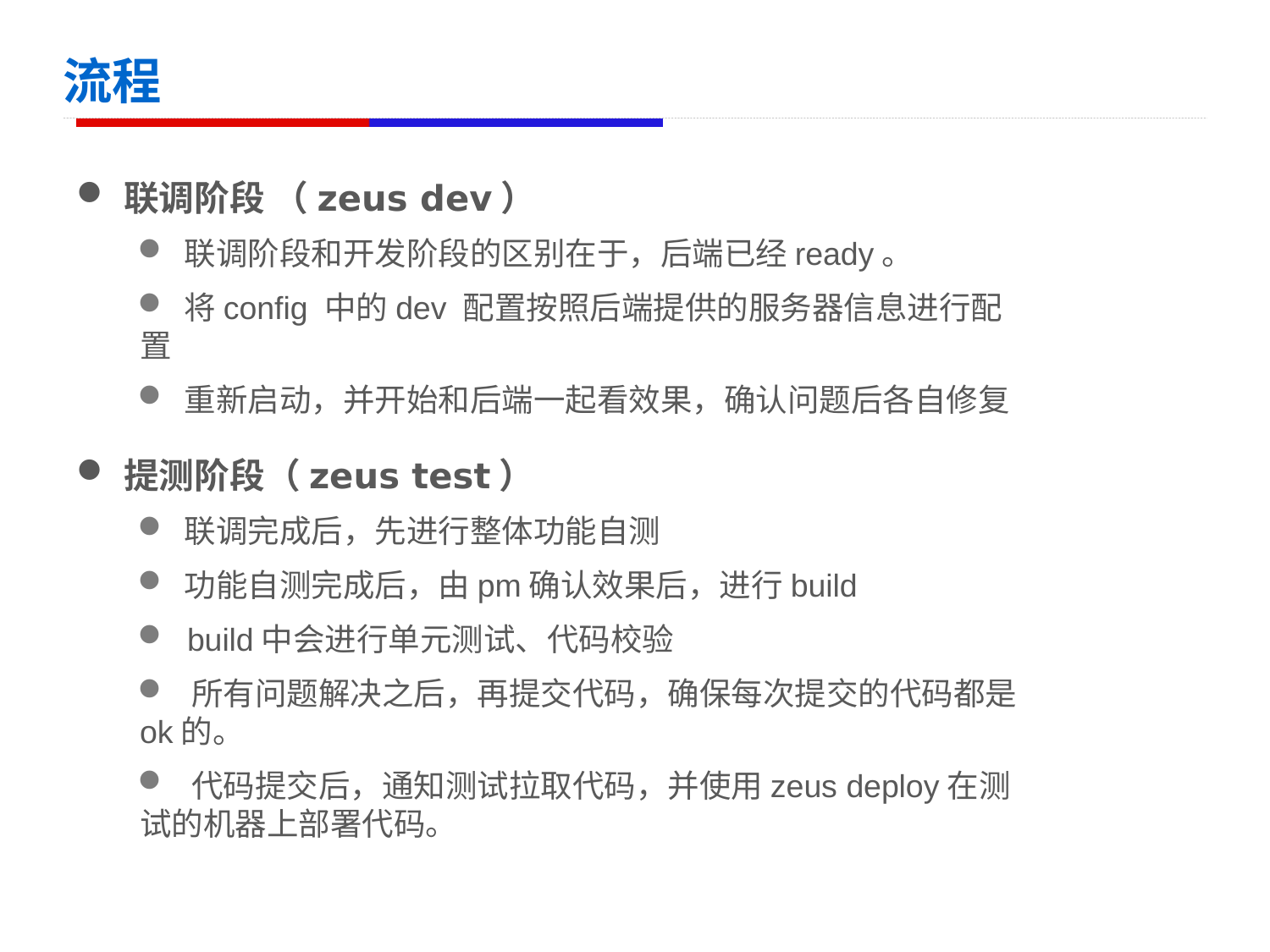

# 流程
联调阶段 （zeus dev）
 联调阶段和开发阶段的区别在于，后端已经ready。
 将config 中的dev 配置按照后端提供的服务器信息进行配置
 重新启动，并开始和后端一起看效果，确认问题后各自修复
提测阶段（zeus test）
 联调完成后，先进行整体功能自测
 功能自测完成后，由pm确认效果后，进行build
  build中会进行单元测试、代码校验
  所有问题解决之后，再提交代码，确保每次提交的代码都是ok的。
  代码提交后，通知测试拉取代码，并使用zeus deploy在测试的机器上部署代码。